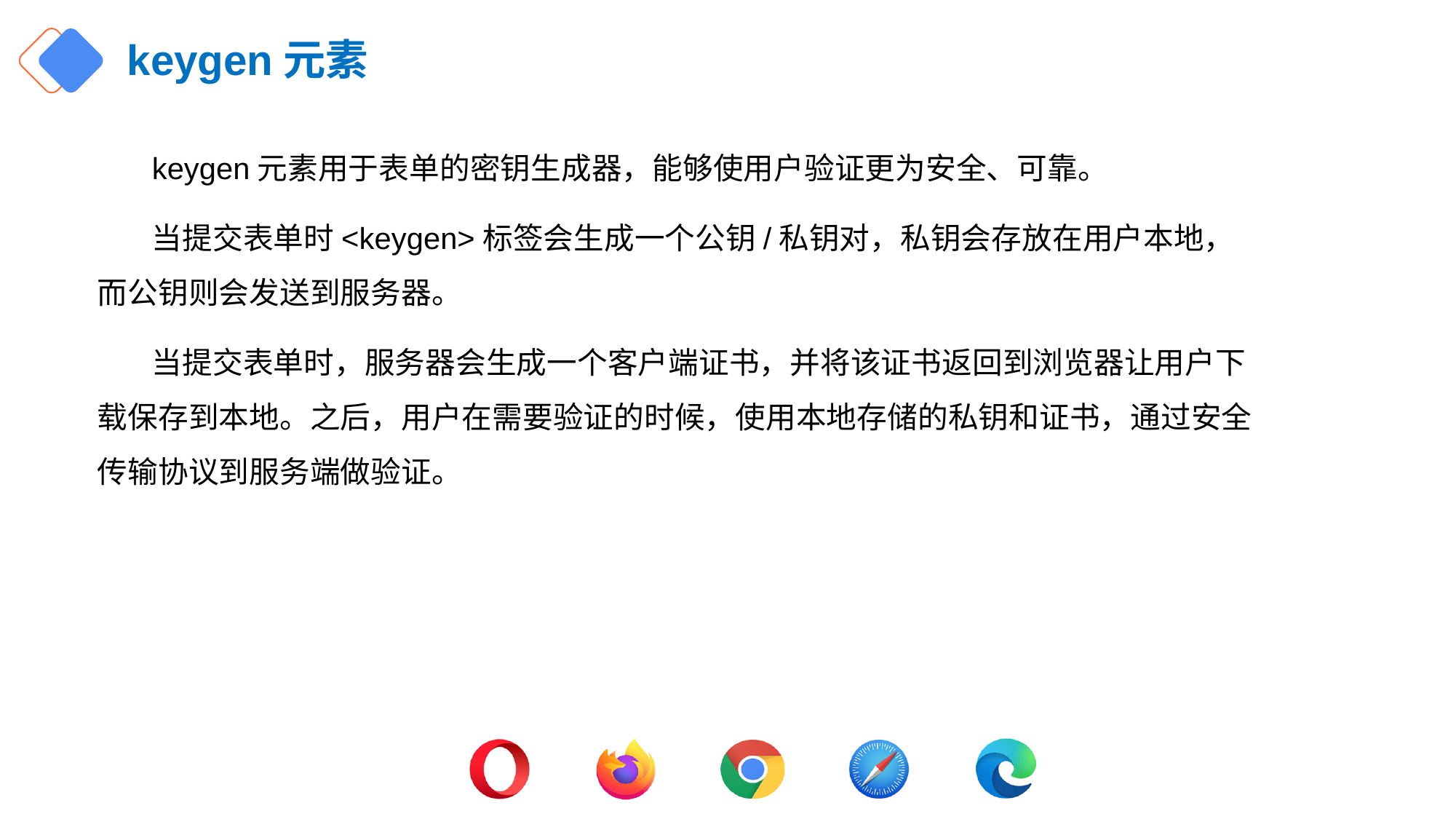

# keygen元素
keygen元素用于表单的密钥生成器，能够使用户验证更为安全、可靠。
当提交表单时<keygen>标签会生成一个公钥/私钥对，私钥会存放在用户本地，而公钥则会发送到服务器。
当提交表单时，服务器会生成一个客户端证书，并将该证书返回到浏览器让用户下载保存到本地。之后，用户在需要验证的时候，使用本地存储的私钥和证书，通过安全传输协议到服务端做验证。